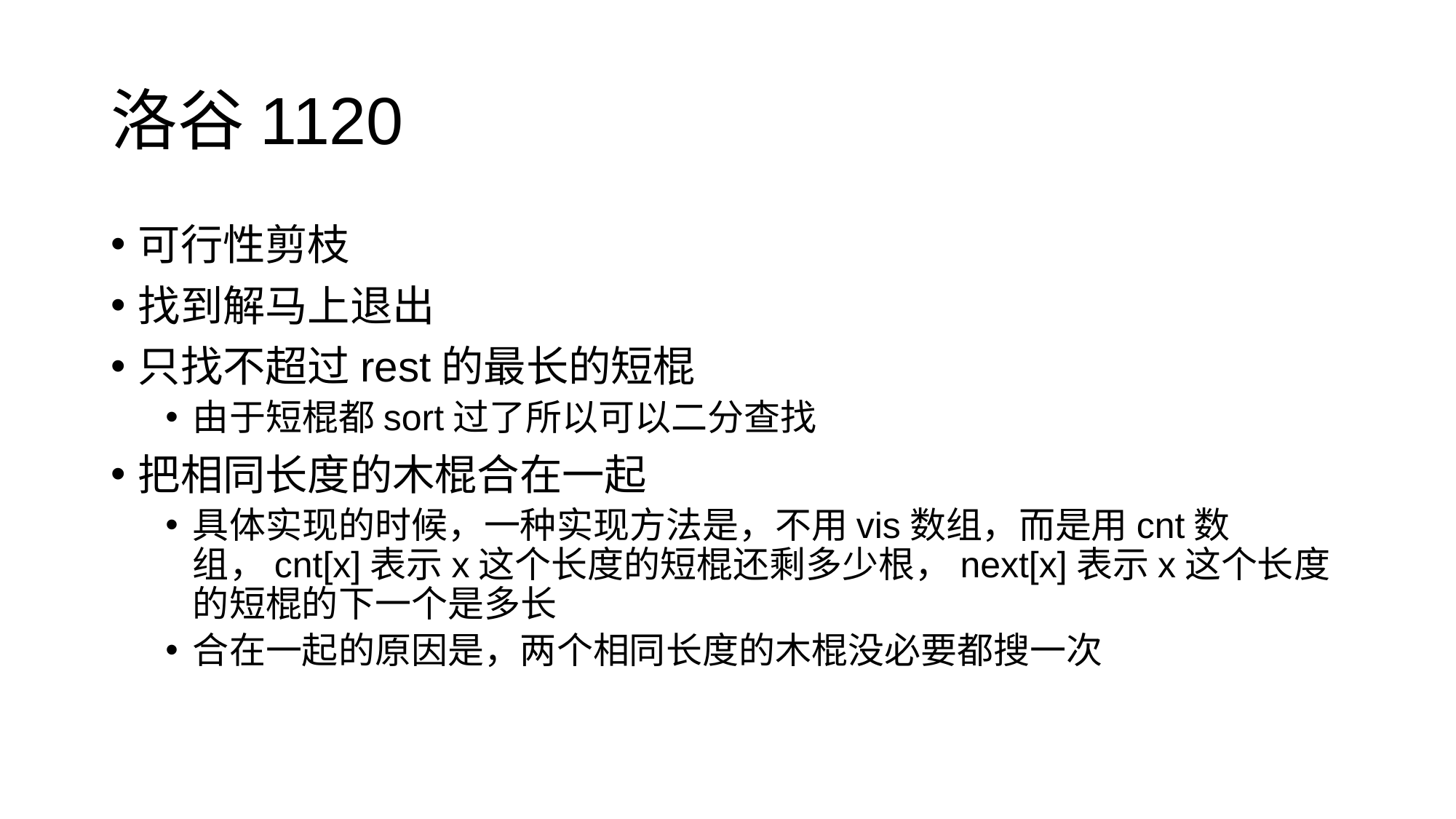

# 洛谷1120
可行性剪枝
找到解马上退出
只找不超过rest的最长的短棍
由于短棍都sort过了所以可以二分查找
把相同长度的木棍合在一起
具体实现的时候，一种实现方法是，不用vis数组，而是用cnt数组，cnt[x]表示x这个长度的短棍还剩多少根，next[x]表示x这个长度的短棍的下一个是多长
合在一起的原因是，两个相同长度的木棍没必要都搜一次